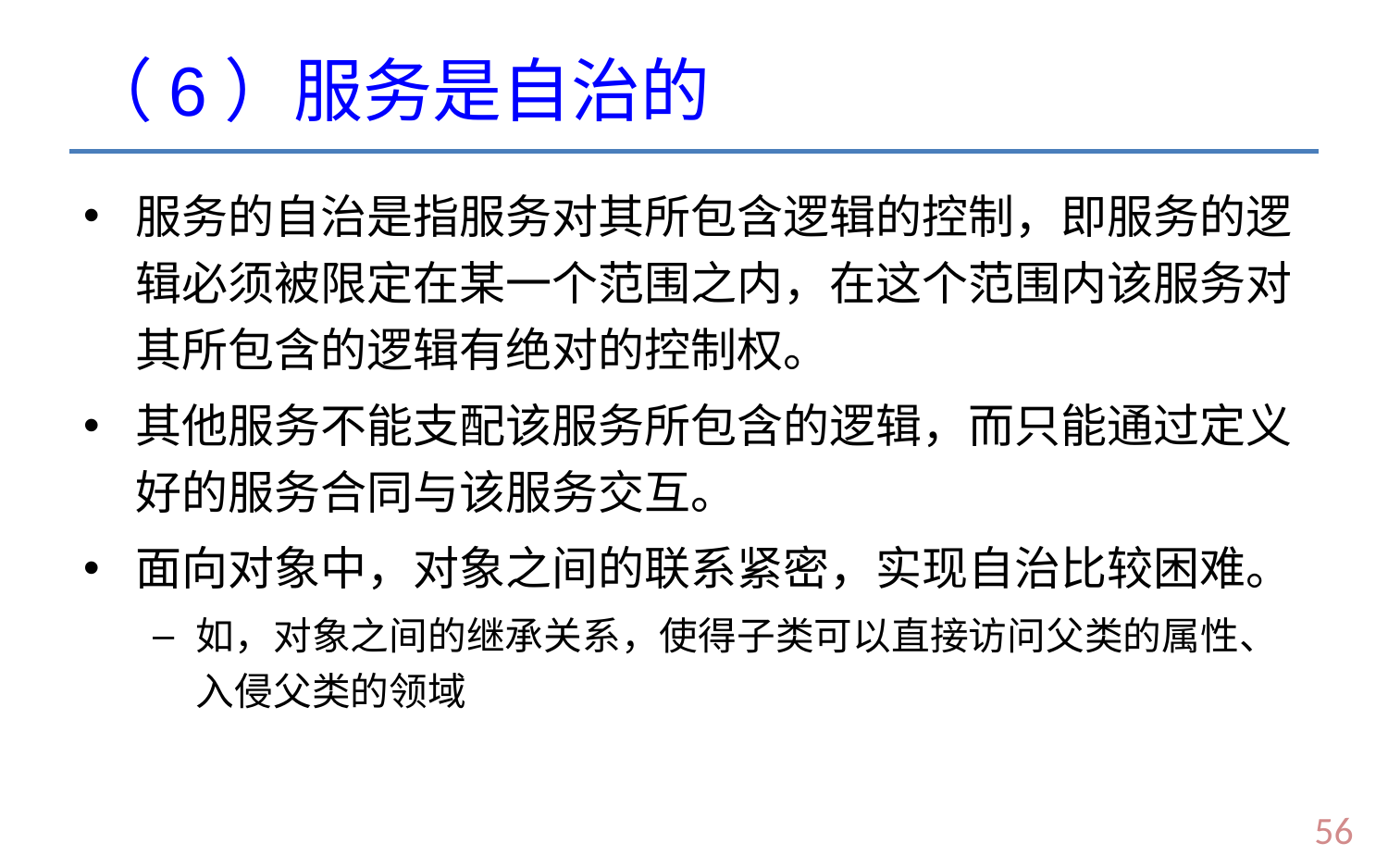

# （6）服务是自治的
服务的自治是指服务对其所包含逻辑的控制，即服务的逻辑必须被限定在某一个范围之内，在这个范围内该服务对其所包含的逻辑有绝对的控制权。
其他服务不能支配该服务所包含的逻辑，而只能通过定义好的服务合同与该服务交互。
面向对象中，对象之间的联系紧密，实现自治比较困难。
如，对象之间的继承关系，使得子类可以直接访问父类的属性、入侵父类的领域
56